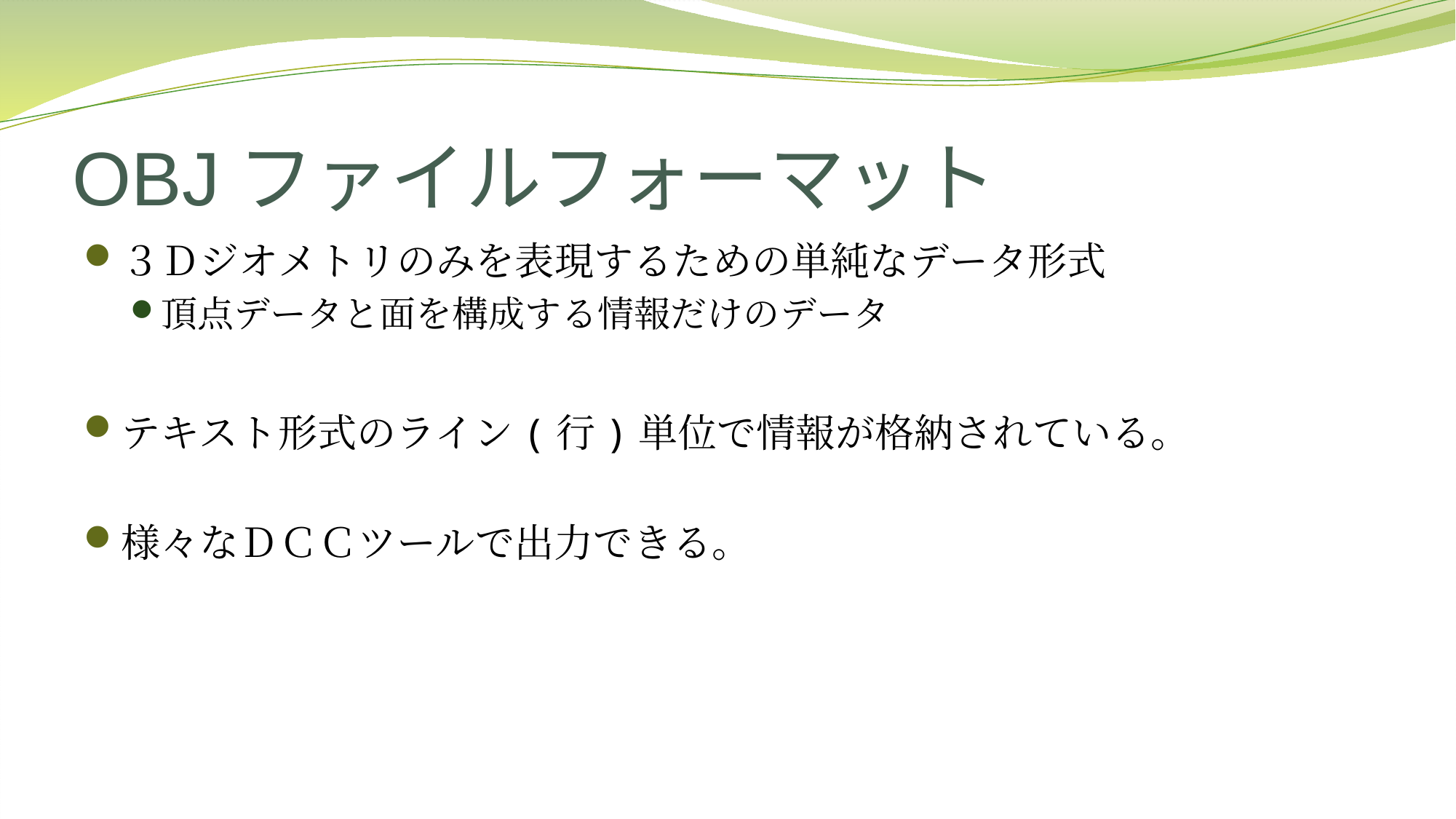

# OBJファイルフォーマット
３Ｄジオメトリのみを表現するための単純なデータ形式
頂点データと面を構成する情報だけのデータ

テキスト形式のライン(行)単位で情報が格納されている。

様々なＤＣＣツールで出力できる。